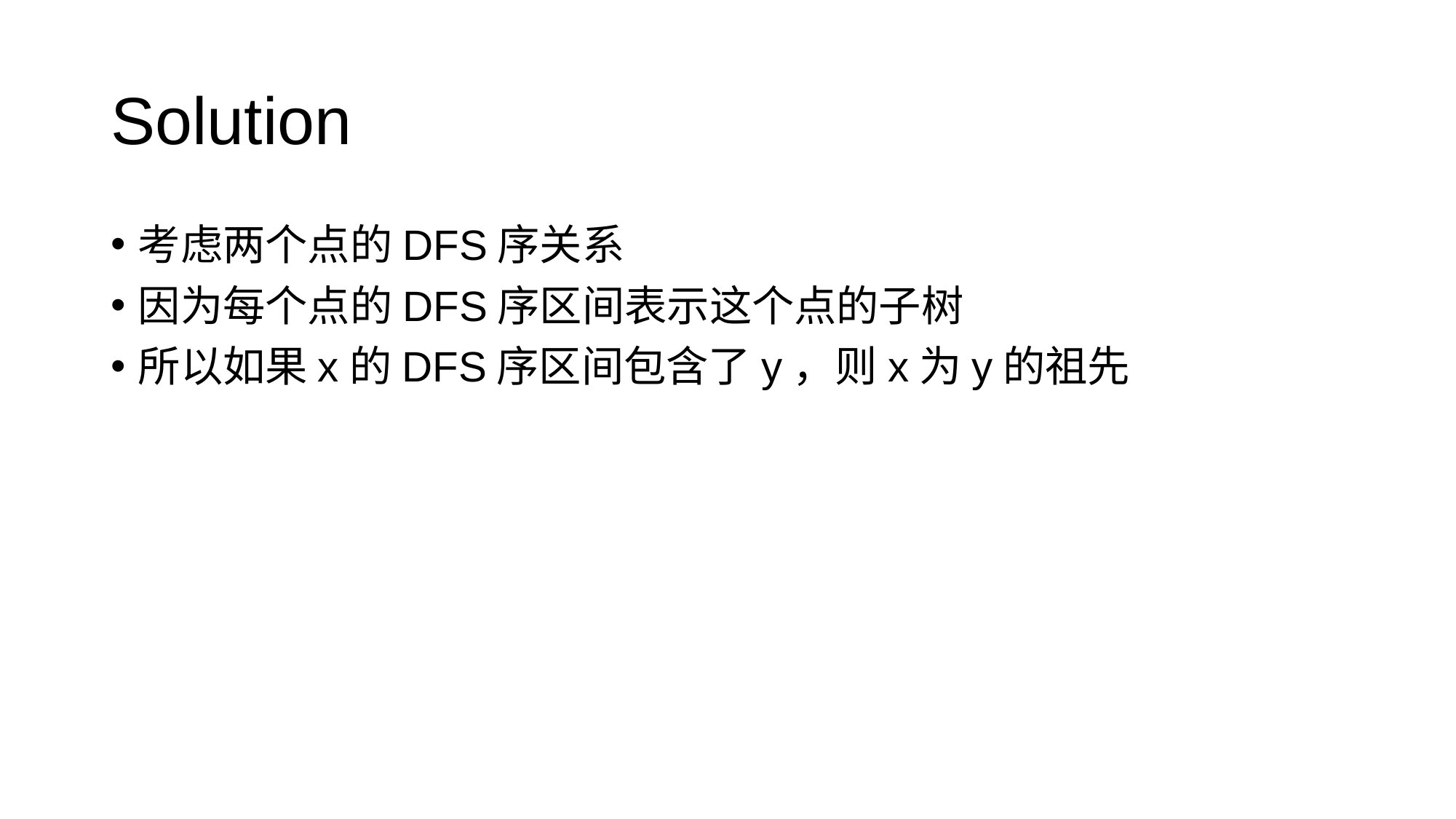

# Solution
考虑两个点的DFS序关系
因为每个点的DFS序区间表示这个点的子树
所以如果x的DFS序区间包含了y，则x为y的祖先